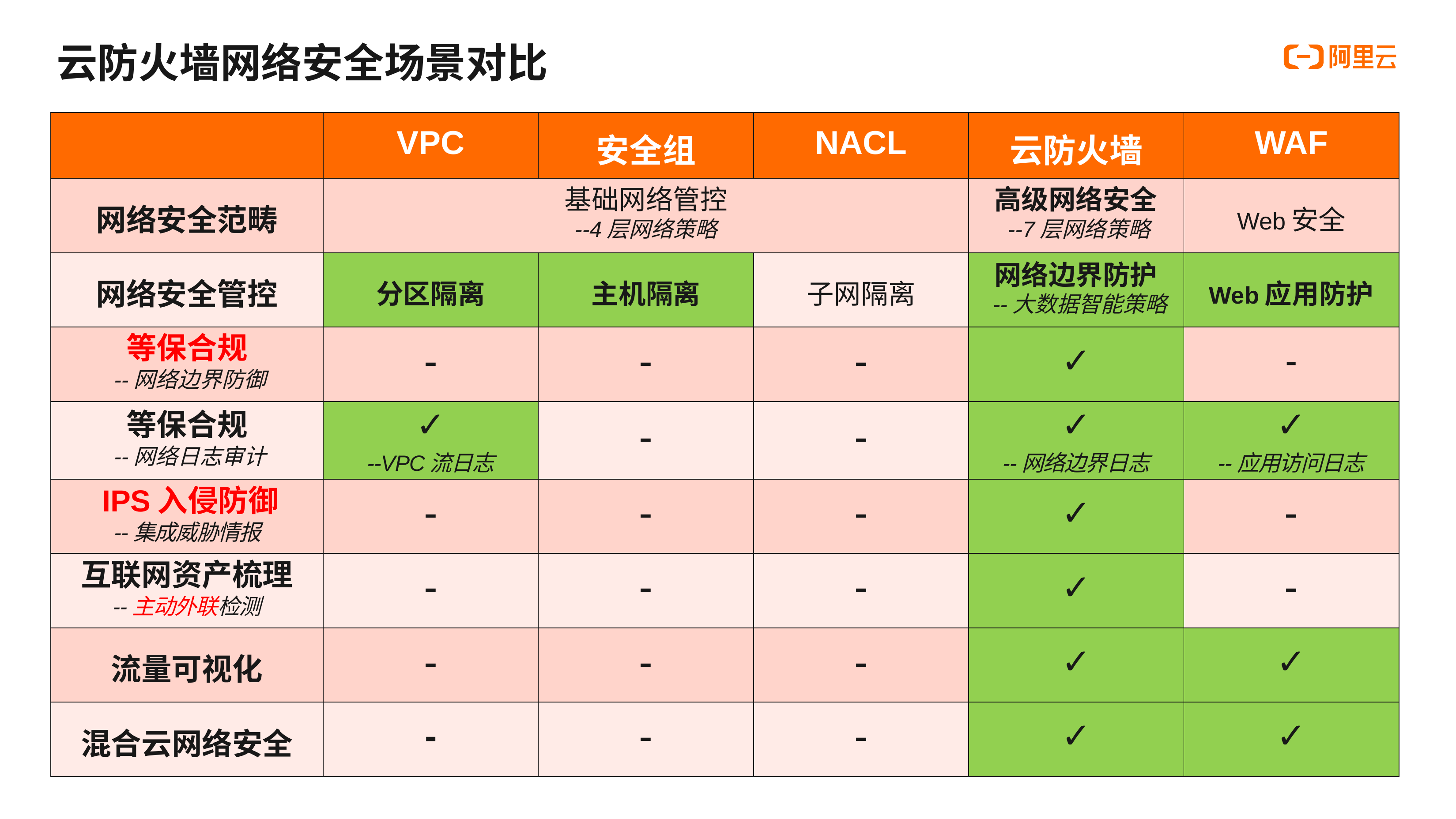

# 云防火墙网络安全场景对比
|  | VPC | 安全组 | NACL | 云防火墙 | WAF |
| --- | --- | --- | --- | --- | --- |
| 网络安全范畴 | 基础网络管控 --4层网络策略 |  |  | 高级网络安全 --7层网络策略 | Web安全 |
| 网络安全管控 | 分区隔离 | 主机隔离 | 子网隔离 | 网络边界防护 --大数据智能策略 | Web应用防护 |
| 等保合规 --网络边界防御 | - | - | - | ✓ | - |
| 等保合规 --网络日志审计 | ✓ --VPC流日志 | - | - | ✓ --网络边界日志 | ✓ --应用访问日志 |
| IPS入侵防御 --集成威胁情报 | - | - | - | ✓ | - |
| 互联网资产梳理 --主动外联检测 | - | - | - | ✓ | - |
| 流量可视化 | - | - | - | ✓ | ✓ |
| 混合云网络安全 | - | - | - | ✓ | ✓ |